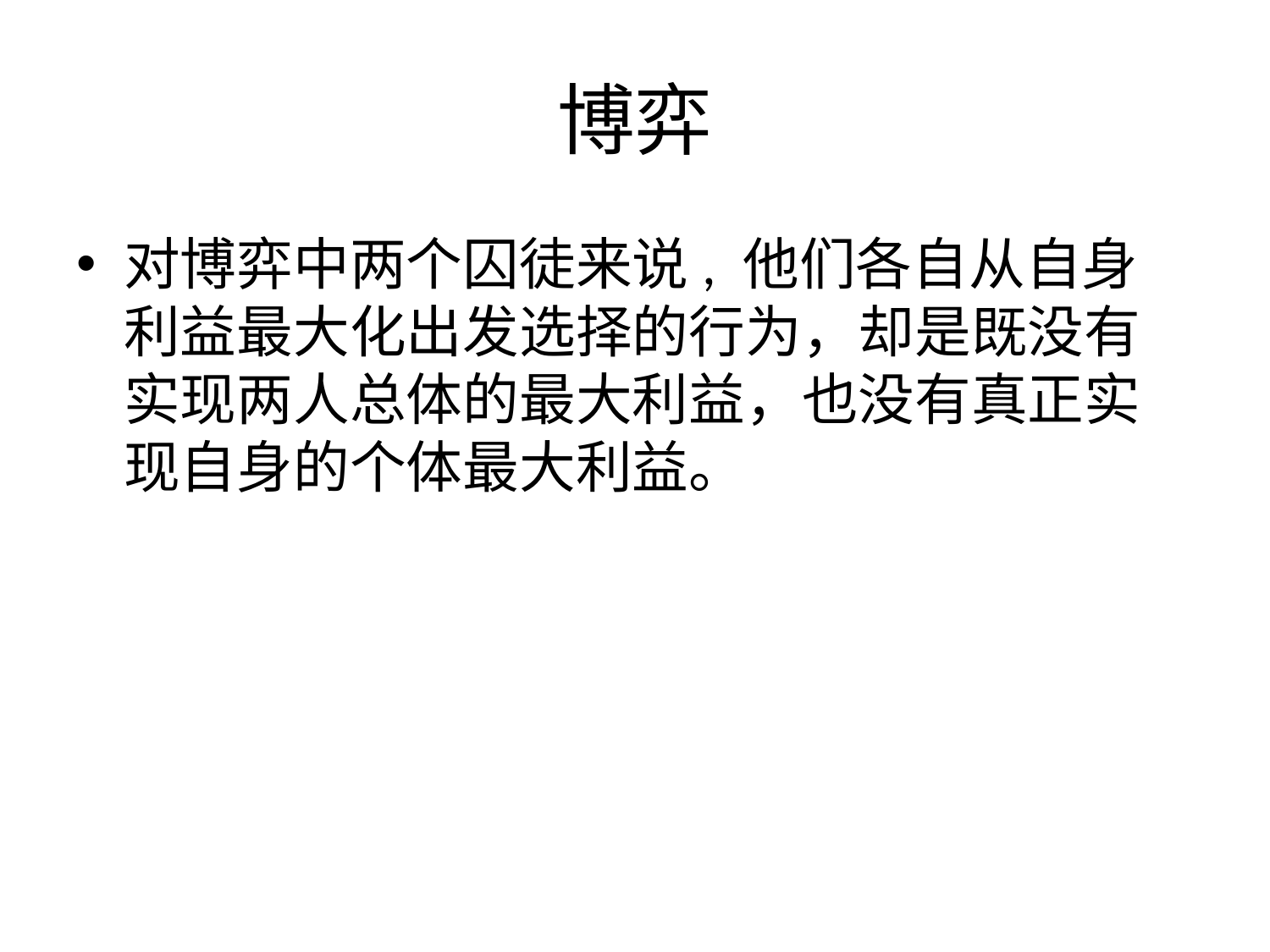

# 博弈
对博弈中两个囚徒来说, 他们各自从自身利益最大化出发选择的行为，却是既没有实现两人总体的最大利益，也没有真正实现自身的个体最大利益。